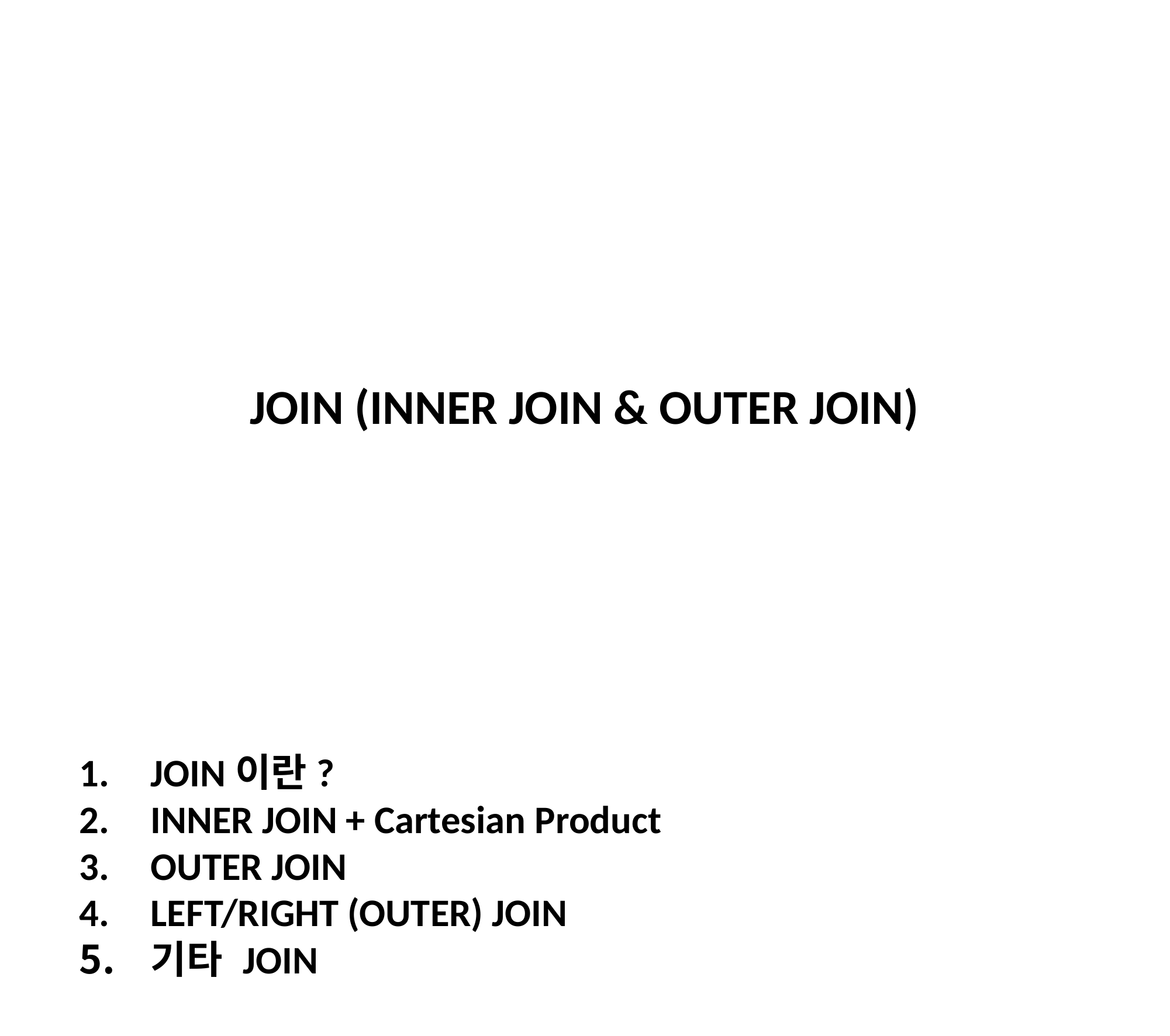

JOIN (INNER JOIN & OUTER JOIN)
JOIN이란?
INNER JOIN + Cartesian Product
OUTER JOIN
LEFT/RIGHT (OUTER) JOIN
기타 JOIN